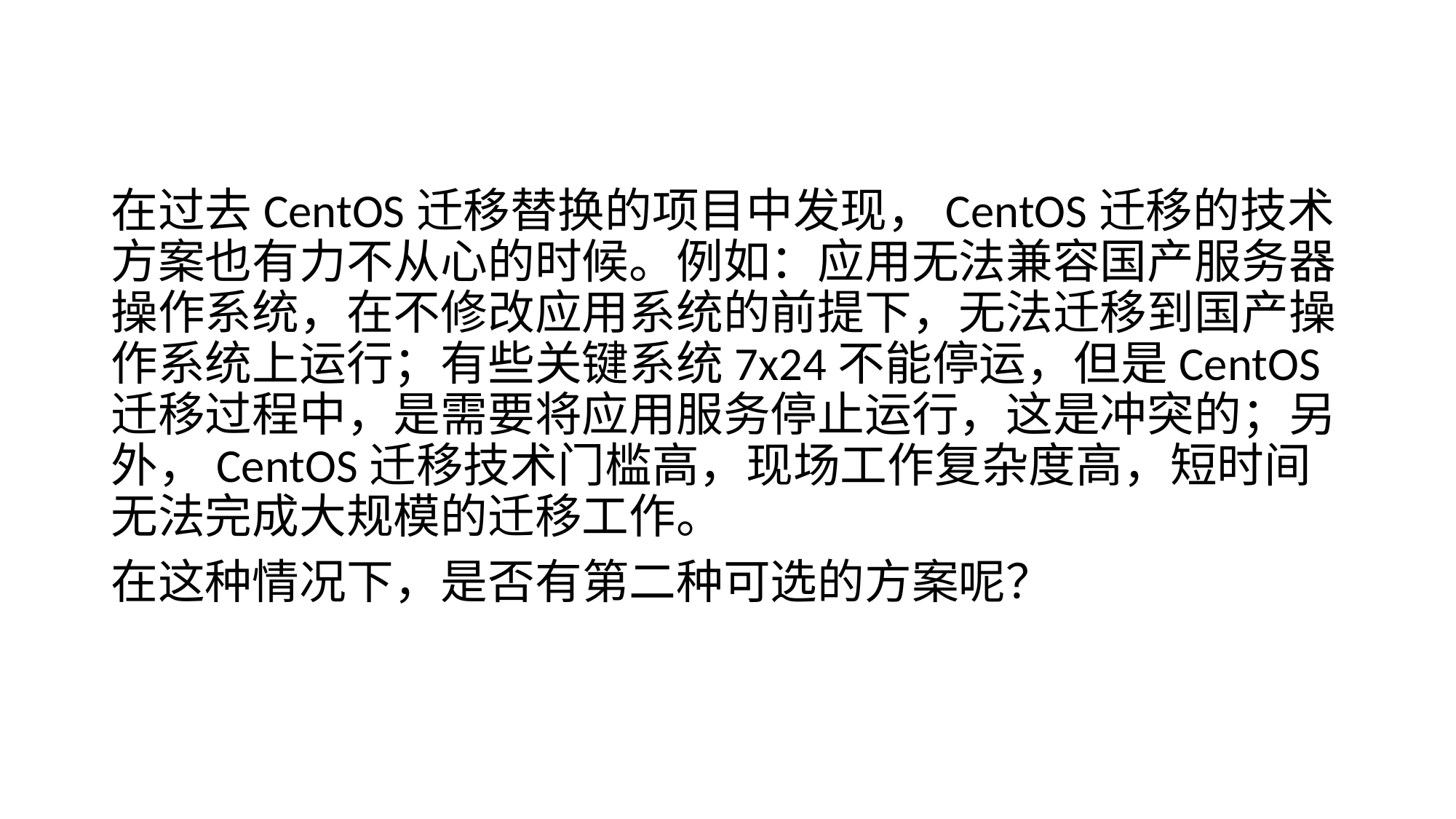

在过去CentOS迁移替换的项目中发现，CentOS迁移的技术方案也有力不从心的时候。例如：应用无法兼容国产服务器操作系统，在不修改应用系统的前提下，无法迁移到国产操作系统上运行；有些关键系统7x24不能停运，但是CentOS迁移过程中，是需要将应用服务停止运行，这是冲突的；另外，CentOS迁移技术门槛高，现场工作复杂度高，短时间无法完成大规模的迁移工作。
在这种情况下，是否有第二种可选的方案呢？